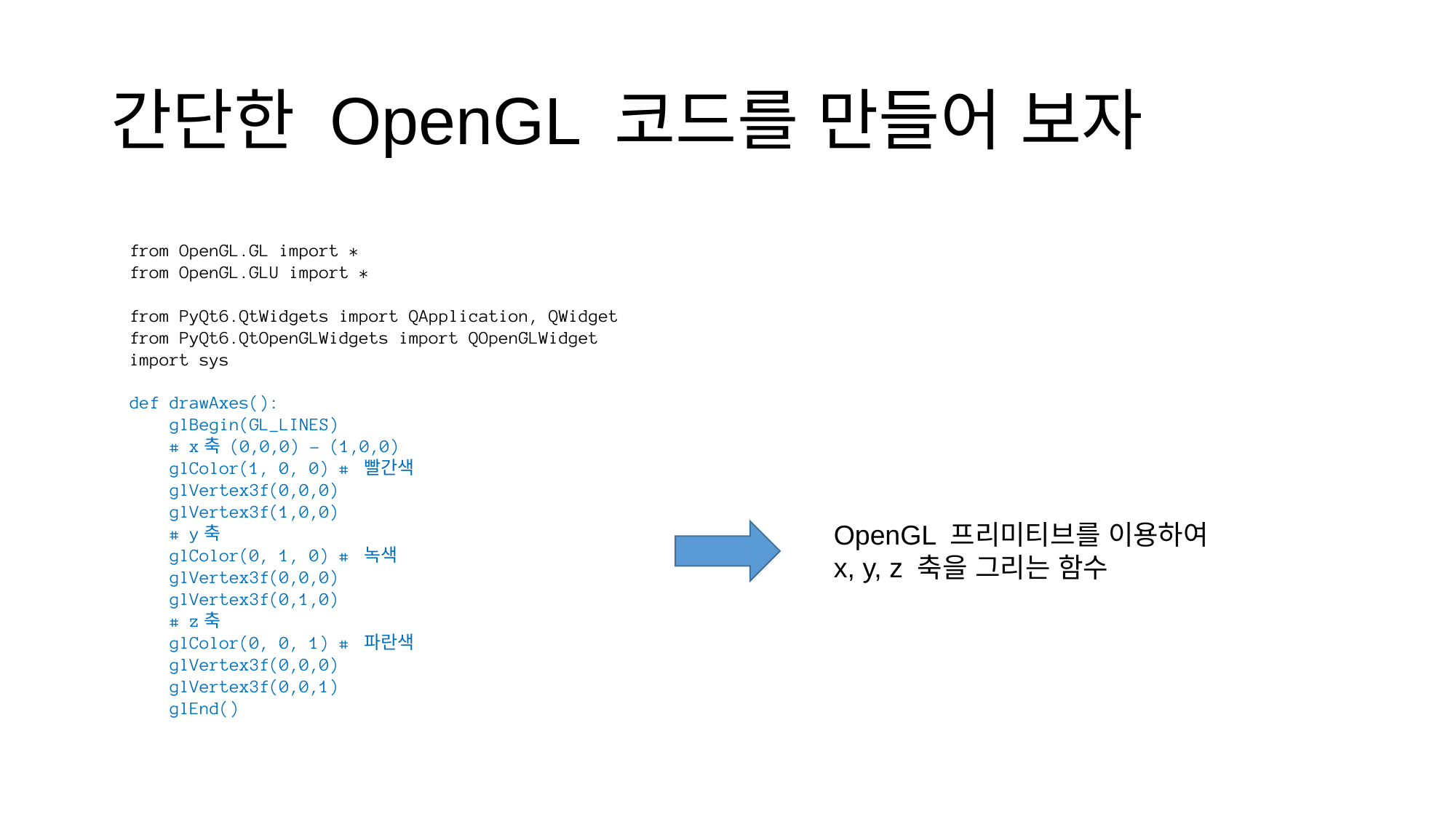

# 간단한 OpenGL 코드를 만들어 보자
from OpenGL.GL import *
from OpenGL.GLU import *
from PyQt6.QtWidgets import QApplication, QWidget
from PyQt6.QtOpenGLWidgets import QOpenGLWidget
import sys
def drawAxes():
    glBegin(GL_LINES)
    # x축 (0,0,0) - (1,0,0)
    glColor(1, 0, 0) # 빨간색
    glVertex3f(0,0,0)
    glVertex3f(1,0,0)
    # y축
    glColor(0, 1, 0) # 녹색
    glVertex3f(0,0,0)
    glVertex3f(0,1,0)
    # z축
    glColor(0, 0, 1) # 파란색
    glVertex3f(0,0,0)
    glVertex3f(0,0,1)
    glEnd()
OpenGL 프리미티브를 이용하여
x, y, z 축을 그리는 함수